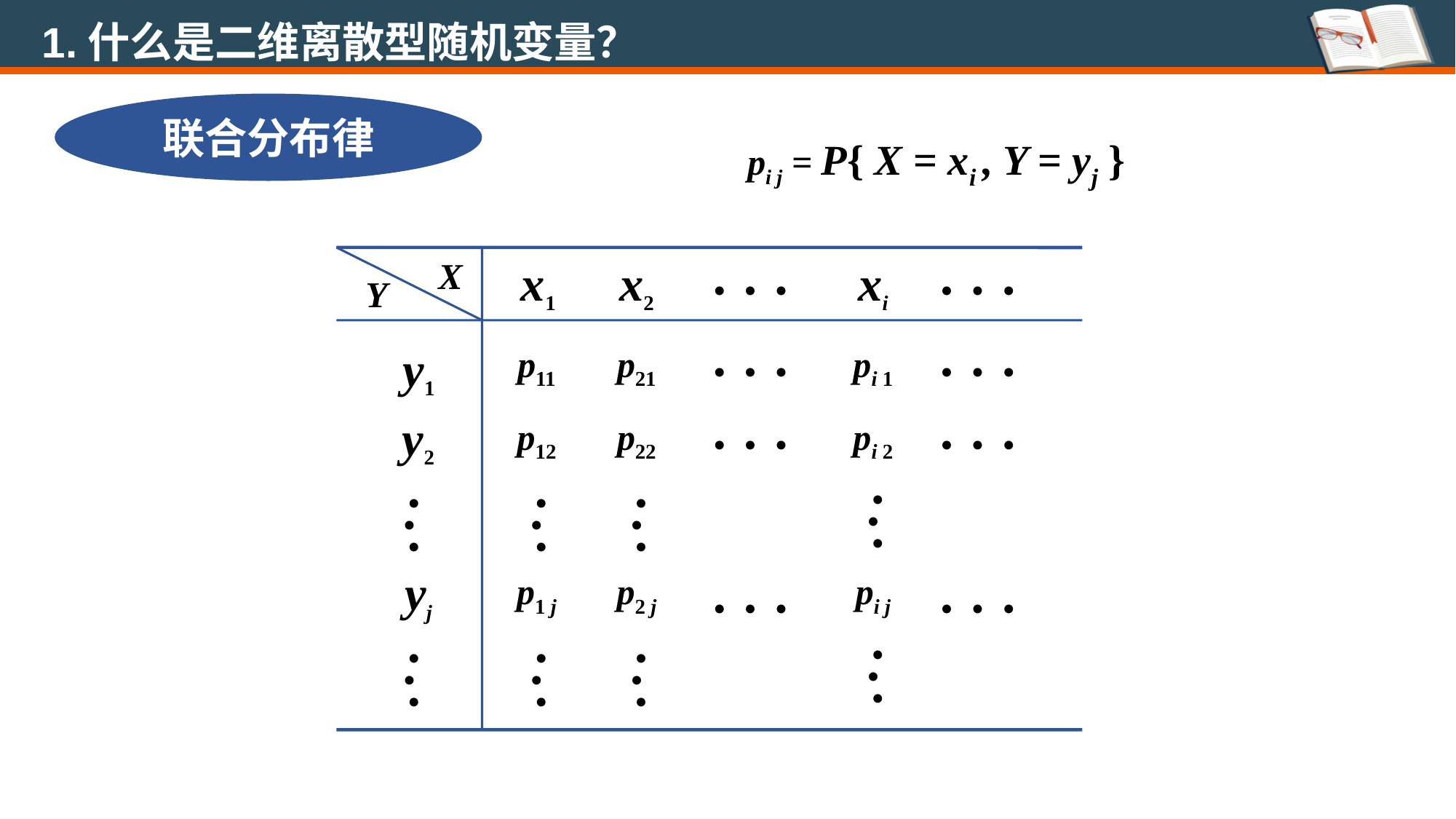

1.什么是二维离散型随机变量？
联合分布律
pi j = P{ X = xi , Y = yj }

X

x1
x2
xi
Y
•  •  •
•  •  •

y1
p11
p21
pi 1
•  •  •
•  •  •
y2
p12
p22
pi 2
•  •  •
•  •  •
•
•
•
•
•
•
•
•
•
•
•
•
yj
p1 j
p2 j
pi j
•  •  •
•  •  •
•
•
•
•
•
•
•
•
•
•
•
•